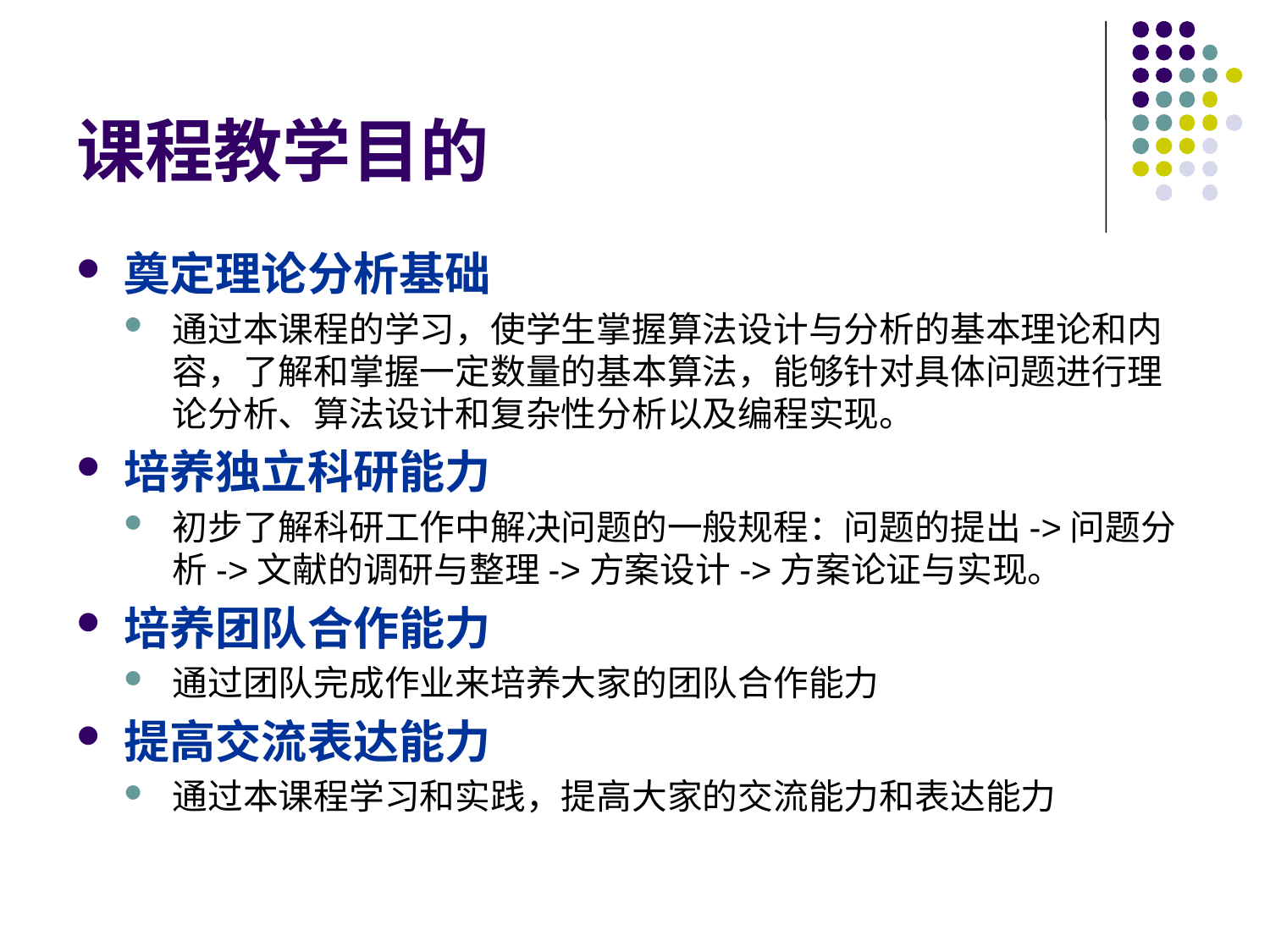

# 课程教学目的
奠定理论分析基础
通过本课程的学习，使学生掌握算法设计与分析的基本理论和内容，了解和掌握一定数量的基本算法，能够针对具体问题进行理论分析、算法设计和复杂性分析以及编程实现。
培养独立科研能力
初步了解科研工作中解决问题的一般规程：问题的提出->问题分析->文献的调研与整理->方案设计->方案论证与实现。
培养团队合作能力
通过团队完成作业来培养大家的团队合作能力
提高交流表达能力
通过本课程学习和实践，提高大家的交流能力和表达能力